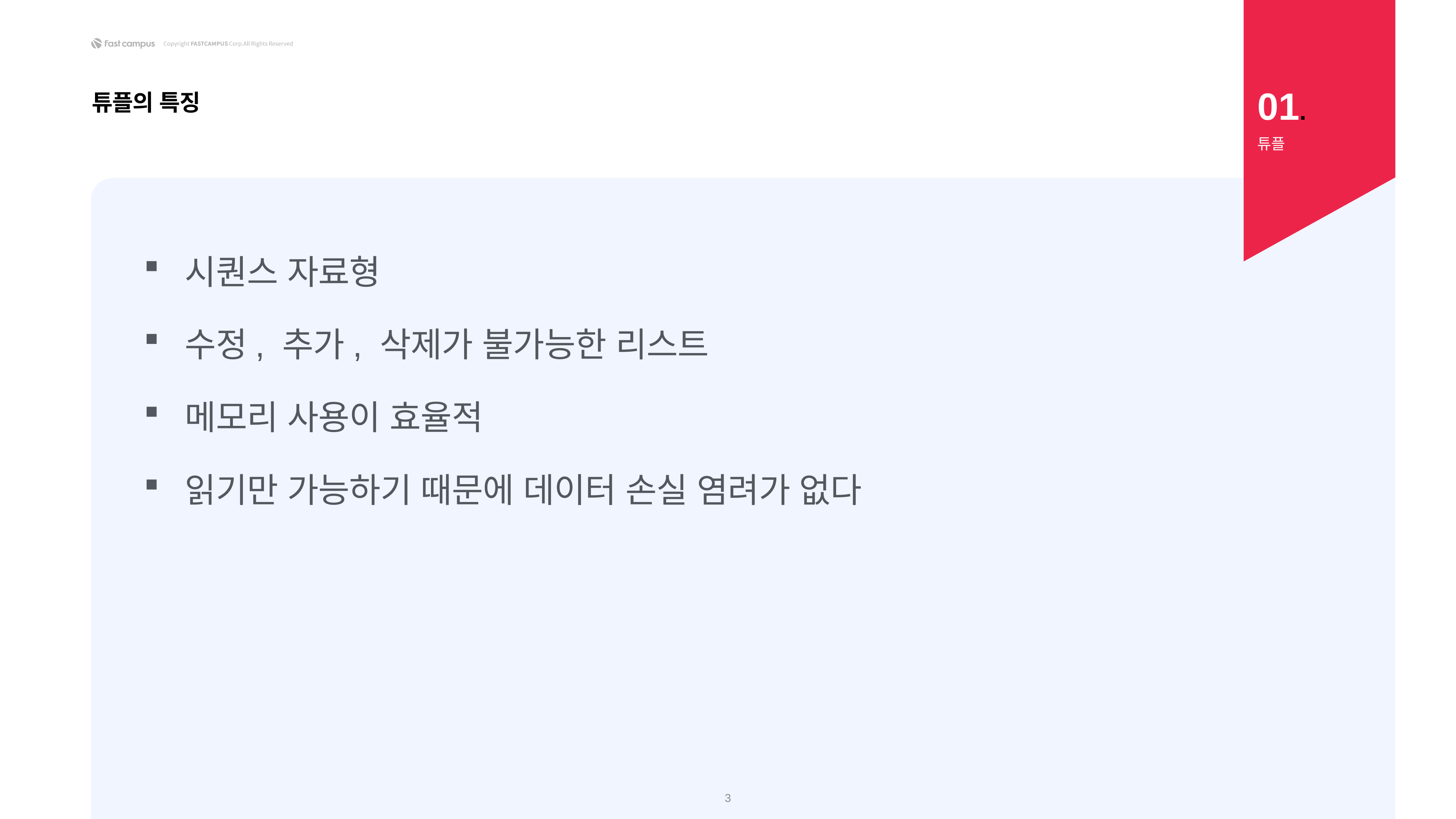

01.
튜플의 특징
튜플
시퀀스 자료형
수정, 추가, 삭제가 불가능한 리스트
메모리 사용이 효율적
읽기만 가능하기 때문에 데이터 손실 염려가 없다
3